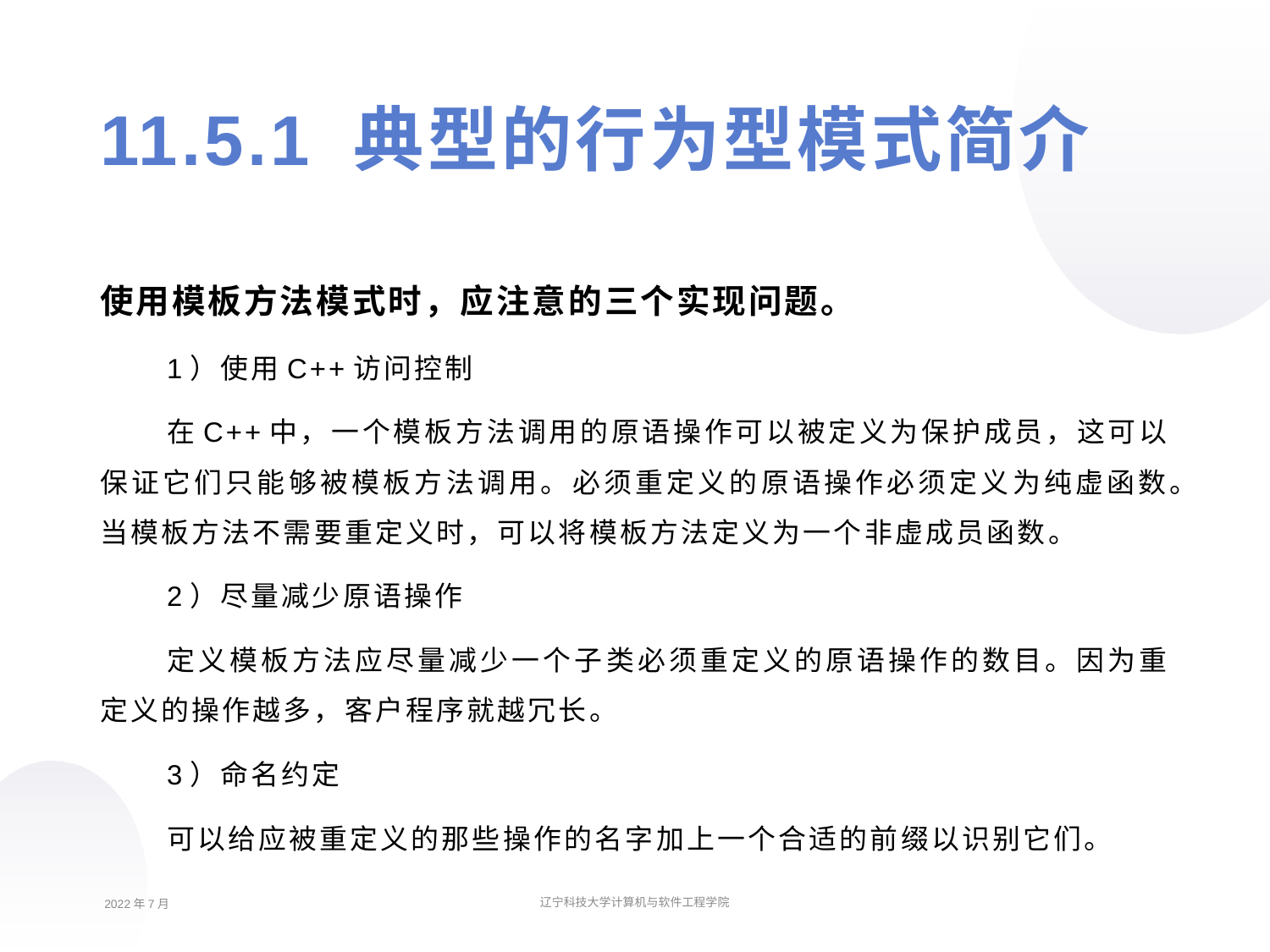

11.5.1 典型的行为型模式简介
使用模板方法模式时，应注意的三个实现问题。
1）使用C++访问控制
在C++中，一个模板方法调用的原语操作可以被定义为保护成员，这可以保证它们只能够被模板方法调用。必须重定义的原语操作必须定义为纯虚函数。当模板方法不需要重定义时，可以将模板方法定义为一个非虚成员函数。
2）尽量减少原语操作
定义模板方法应尽量减少一个子类必须重定义的原语操作的数目。因为重定义的操作越多，客户程序就越冗长。
3）命名约定
可以给应被重定义的那些操作的名字加上一个合适的前缀以识别它们。

2022年7月
辽宁科技大学计算机与软件工程学院
146